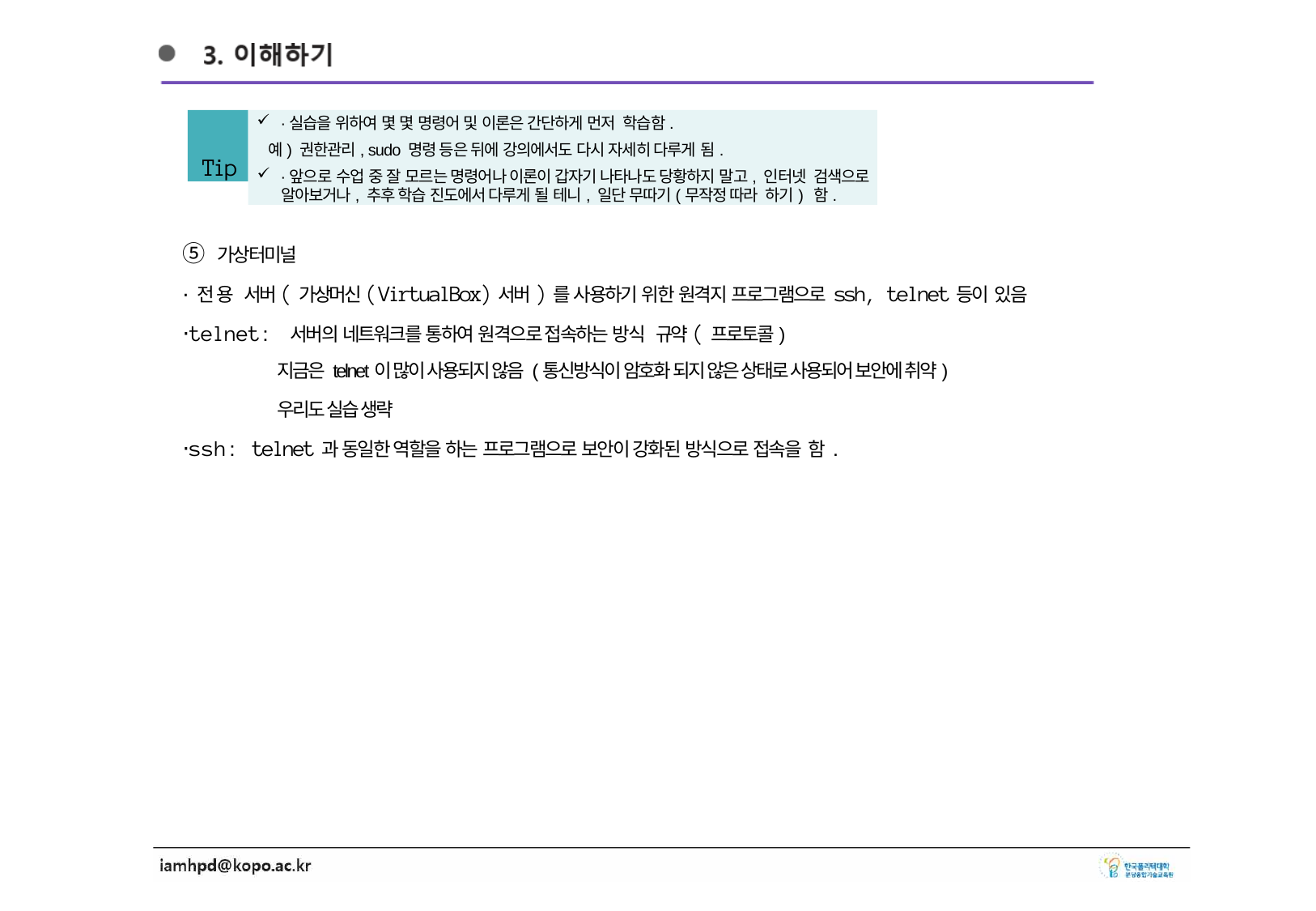

Tip
∙실습을 위하여 몇 몇 명령어 및 이론은 간단하게 먼저 학습함.
예) 권한관리, sudo 명령 등은 뒤에 강의에서도 다시 자세히 다루게 됨.
∙앞으로 수업 중 잘 모르는 명령어나 이론이 갑자기 나타나도 당황하지 말고, 인터넷  검색으로 알아보거나, 추후 학습 진도에서 다루게 될 테니, 일단 무따기(무작정 따라  하기) 함.
⑤ 가상터미널
∙전용 서버(가상머신(VirtualBox)서버)를 사용하기 위한 원격지 프로그램으로 ssh, telnet등이 있음
∙telnet: 서버의 네트워크를 통하여 원격으로 접속하는 방식 규약(프로토콜)
                           지금은 telnet이 많이 사용되지 않음 (통신방식이 암호화 되지 않은 상태로 사용되어 보안에 취약)
                           우리도 실습 생략
∙ssh: telnet과 동일한 역할을 하는 프로그램으로 보안이 강화된 방식으로 접속을 함.